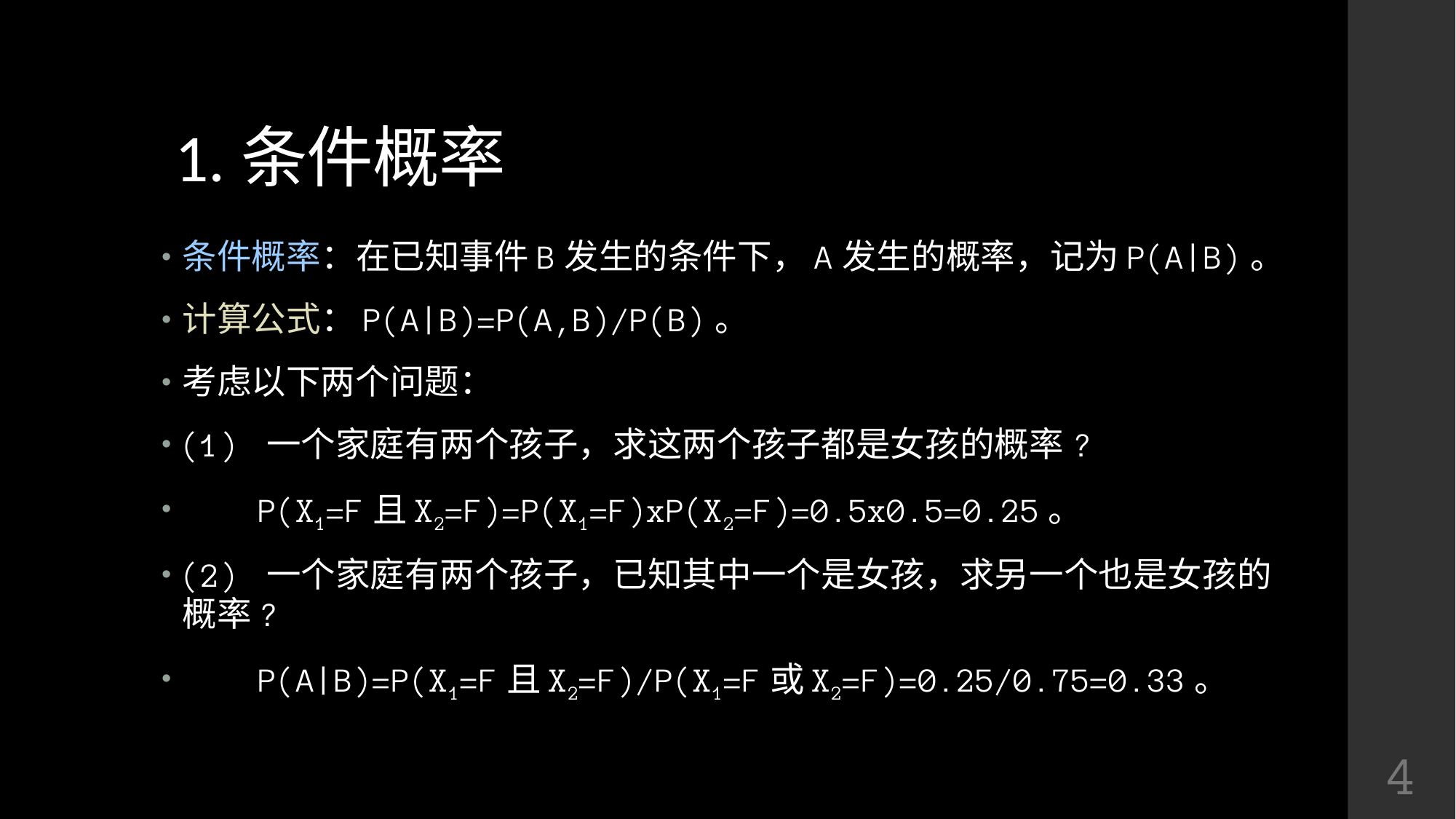

# 1.条件概率
条件概率：在已知事件B发生的条件下，A发生的概率，记为P(A|B)。
计算公式：P(A|B)=P(A,B)/P(B)。
考虑以下两个问题：
(1) 一个家庭有两个孩子，求这两个孩子都是女孩的概率?
    P(X1=F且X2=F)=P(X1=F)xP(X2=F)=0.5x0.5=0.25。
(2) 一个家庭有两个孩子，已知其中一个是女孩，求另一个也是女孩的概率?
    P(A|B)=P(X1=F且X2=F)/P(X1=F或X2=F)=0.25/0.75=0.33。
4